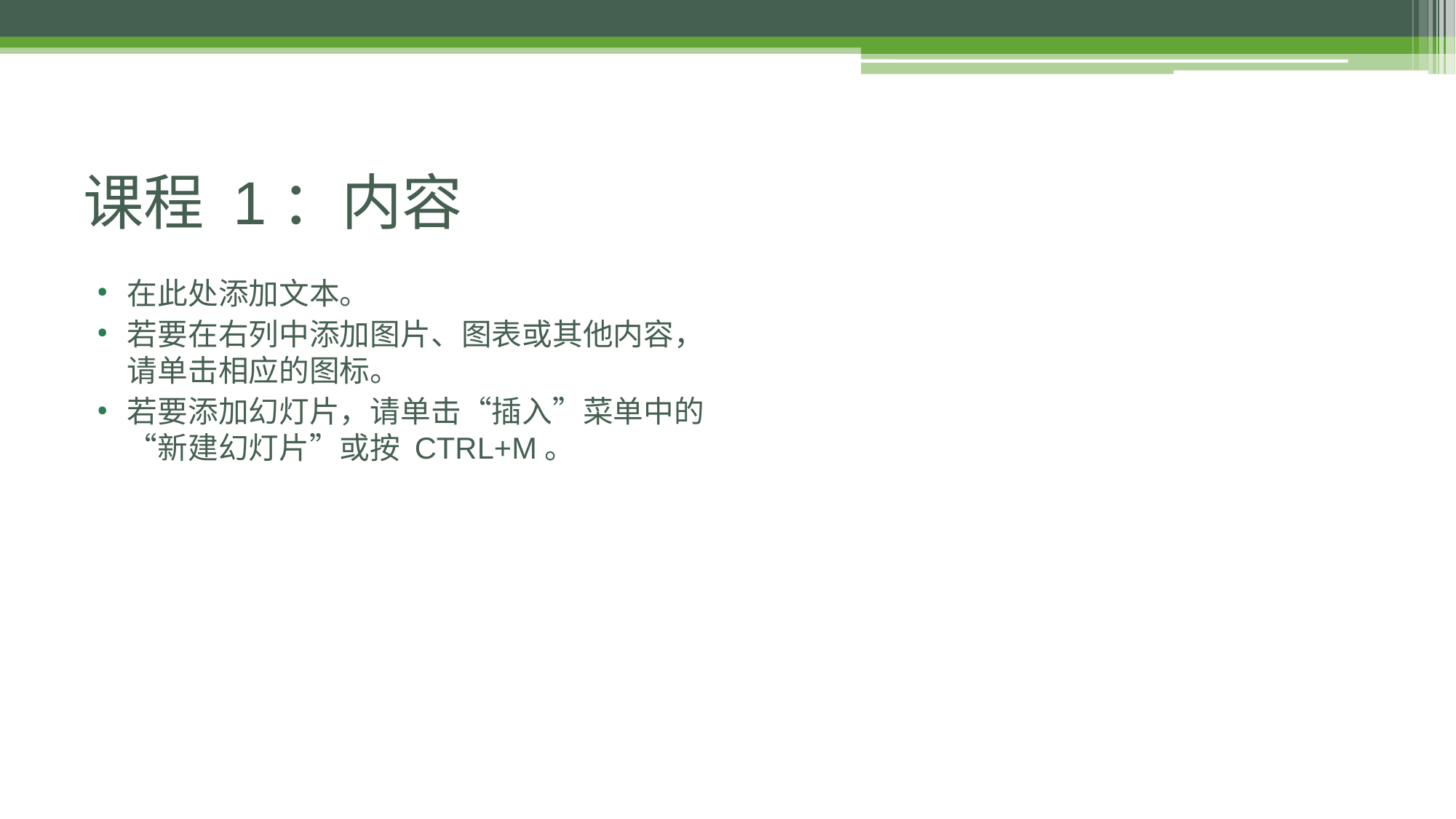

# 课程 1：内容
在此处添加文本。
若要在右列中添加图片、图表或其他内容，请单击相应的图标。
若要添加幻灯片，请单击“插入”菜单中的“新建幻灯片”或按 CTRL+M。